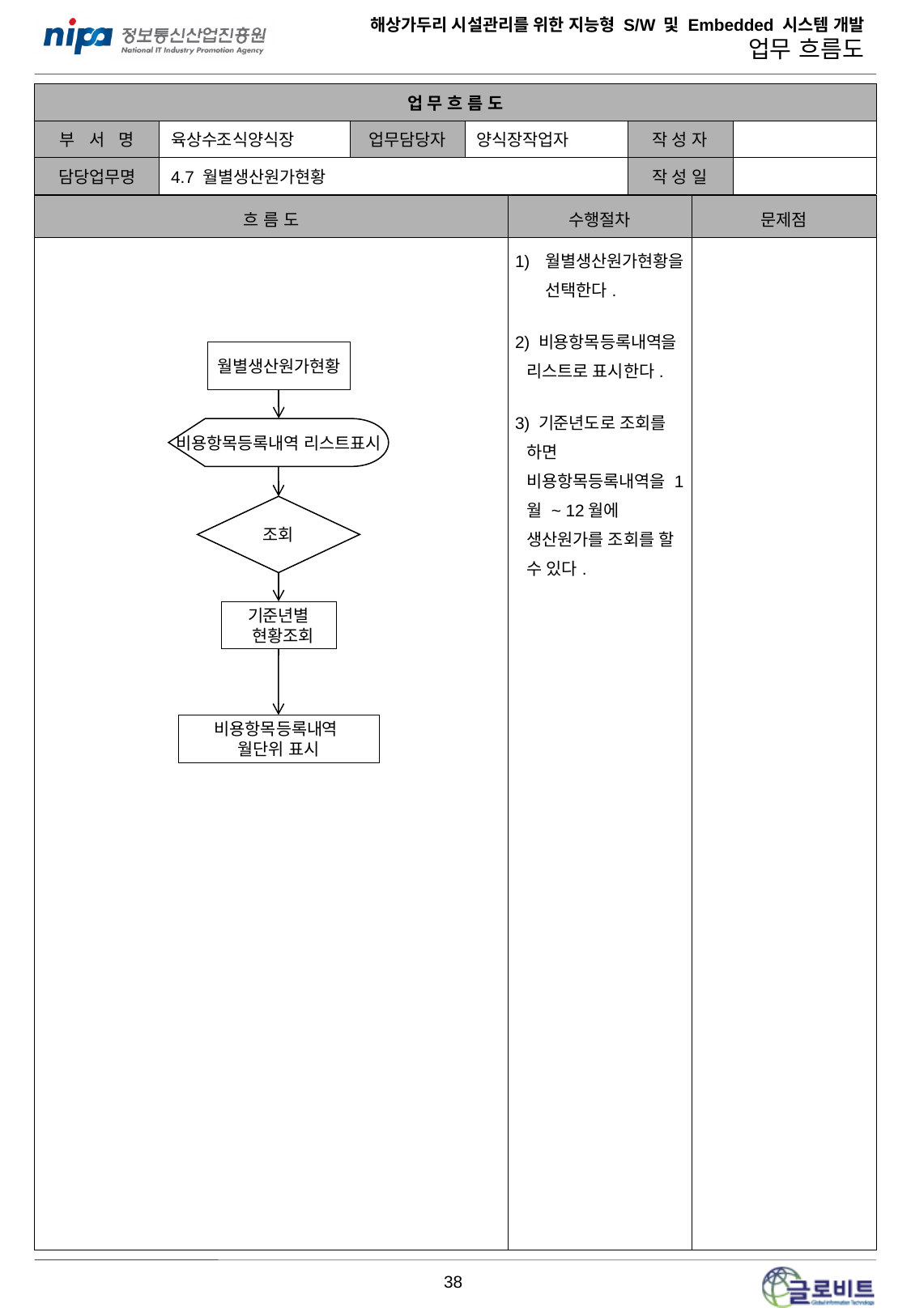

| 업 무 흐 름 도 |  |  |  |  |  |
| --- | --- | --- | --- | --- | --- |
| 부 서 명 | 육상수조식양식장 | 업무담당자 | 양식장작업자 | 작 성 자 |  |
| 담당업무명 | 4.7 월별생산원가현황 |  |  | 작 성 일 |  |
| 흐 름 도 | 수행절차 | 문제점 |
| --- | --- | --- |
|  | 월별생산원가현황을 선택한다. 2) 비용항목등록내역을 리스트로 표시한다. 3) 기준년도로 조회를 하면 비용항목등록내역을 1월 ~ 12월에 생산원가를 조회를 할 수 있다. |  |
월별생산원가현황
비용항목등록내역 리스트표시

조회

기준년별
 현황조회

비용항목등록내역
월단위 표시